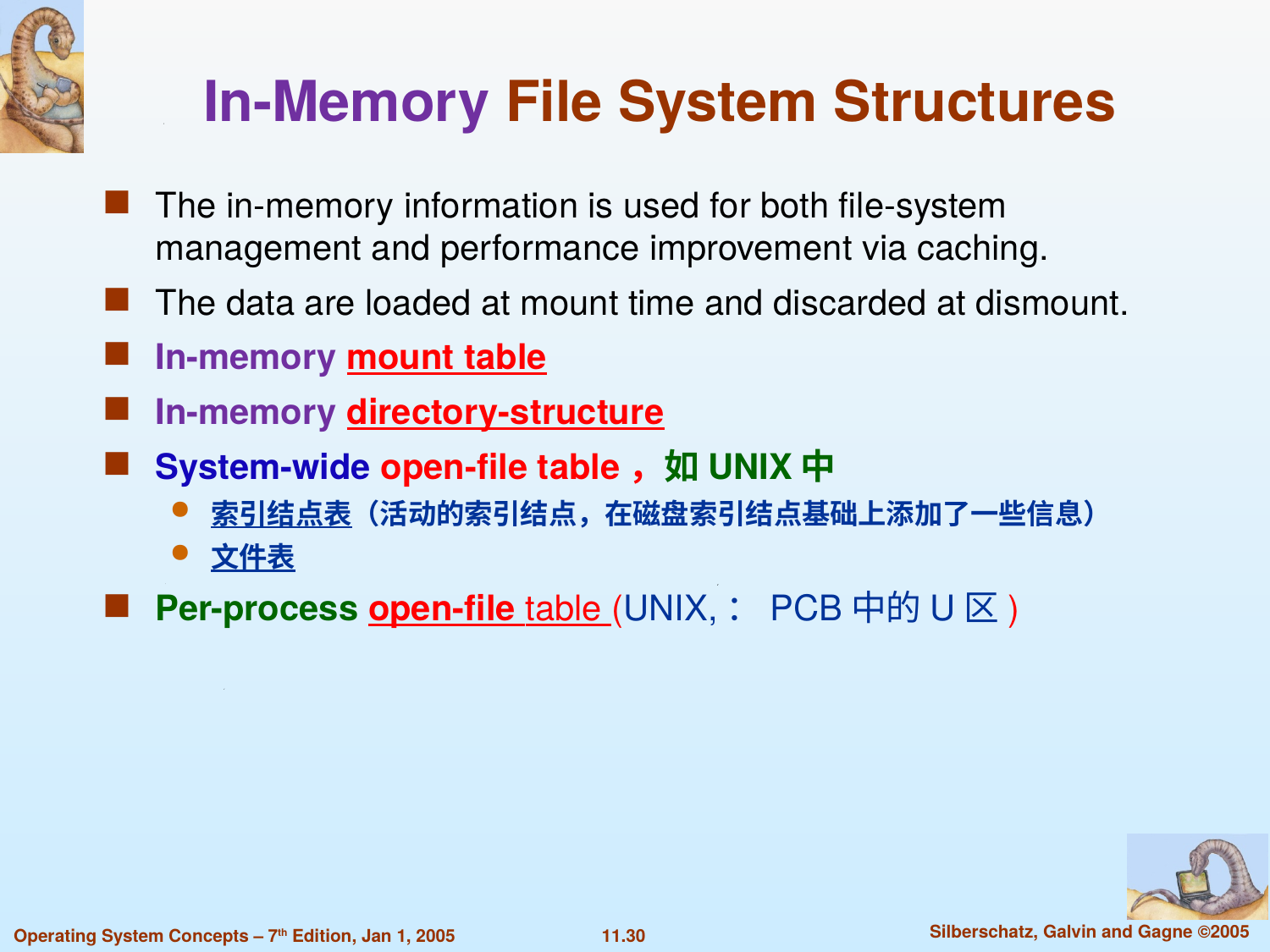

In-Memory File System Structures
The in-memory information is used for both file-system management and performance improvement via caching.
The data are loaded at mount time and discarded at dismount.
In-memory mount table
In-memory directory-structure
System-wide open-file table，如UNIX中
索引结点表（活动的索引结点，在磁盘索引结点基础上添加了一些信息）
文件表
Per-process open-file table (UNIX,：PCB中的U区)